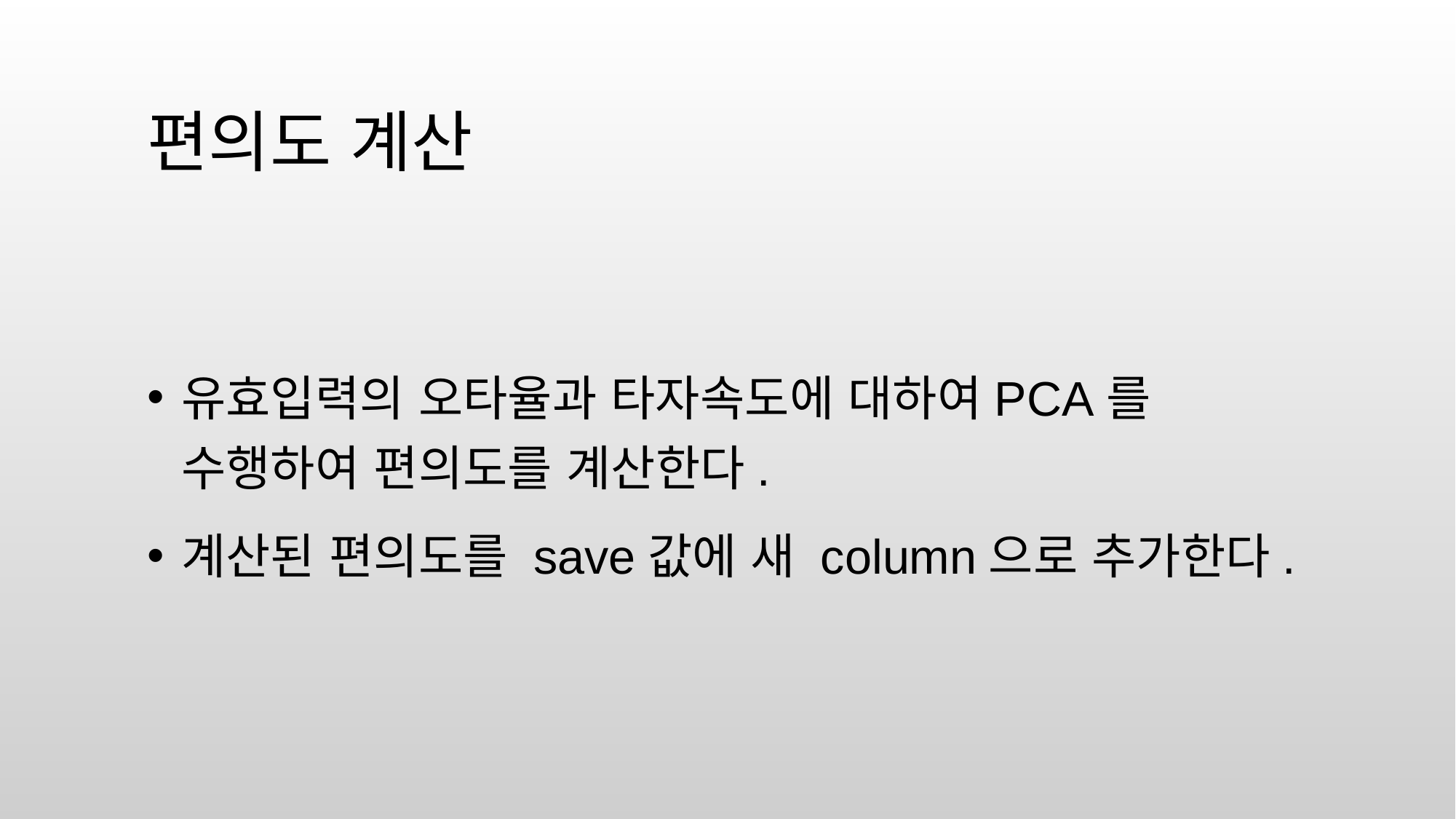

# 편의도 계산
유효입력의 오타율과 타자속도에 대하여PCA를 수행하여 편의도를 계산한다.
계산된 편의도를 save값에 새 column으로 추가한다.